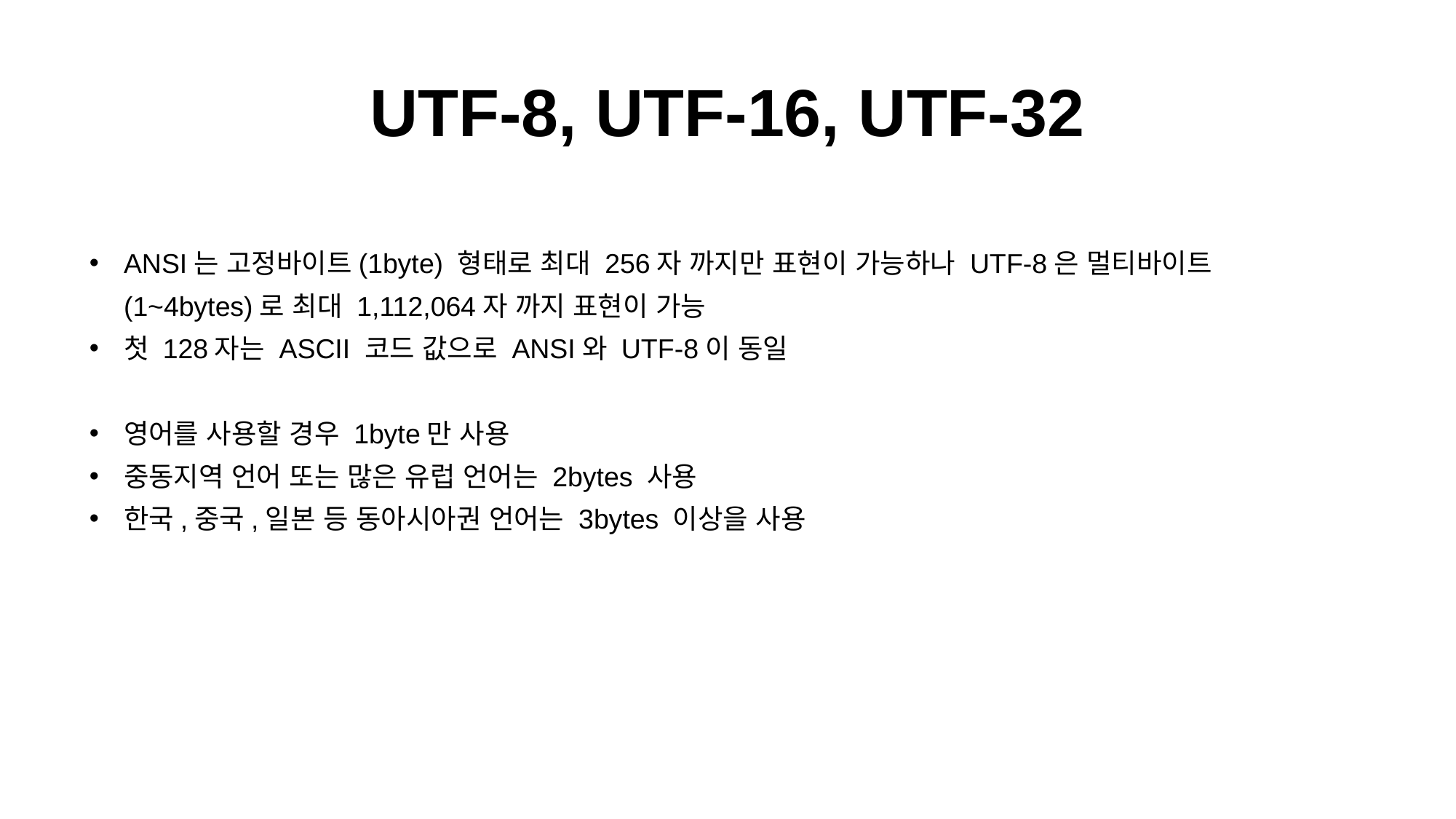

UTF-8, UTF-16, UTF-32
ANSI는 고정바이트(1byte) 형태로 최대 256자 까지만 표현이 가능하나 UTF-8은 멀티바이트(1~4bytes)로 최대 1,112,064자 까지 표현이 가능
첫 128자는 ASCII 코드 값으로 ANSI와 UTF-8이 동일

영어를 사용할 경우 1byte만 사용
중동지역 언어 또는 많은 유럽 언어는 2bytes 사용
한국,중국,일본 등 동아시아권 언어는 3bytes 이상을 사용